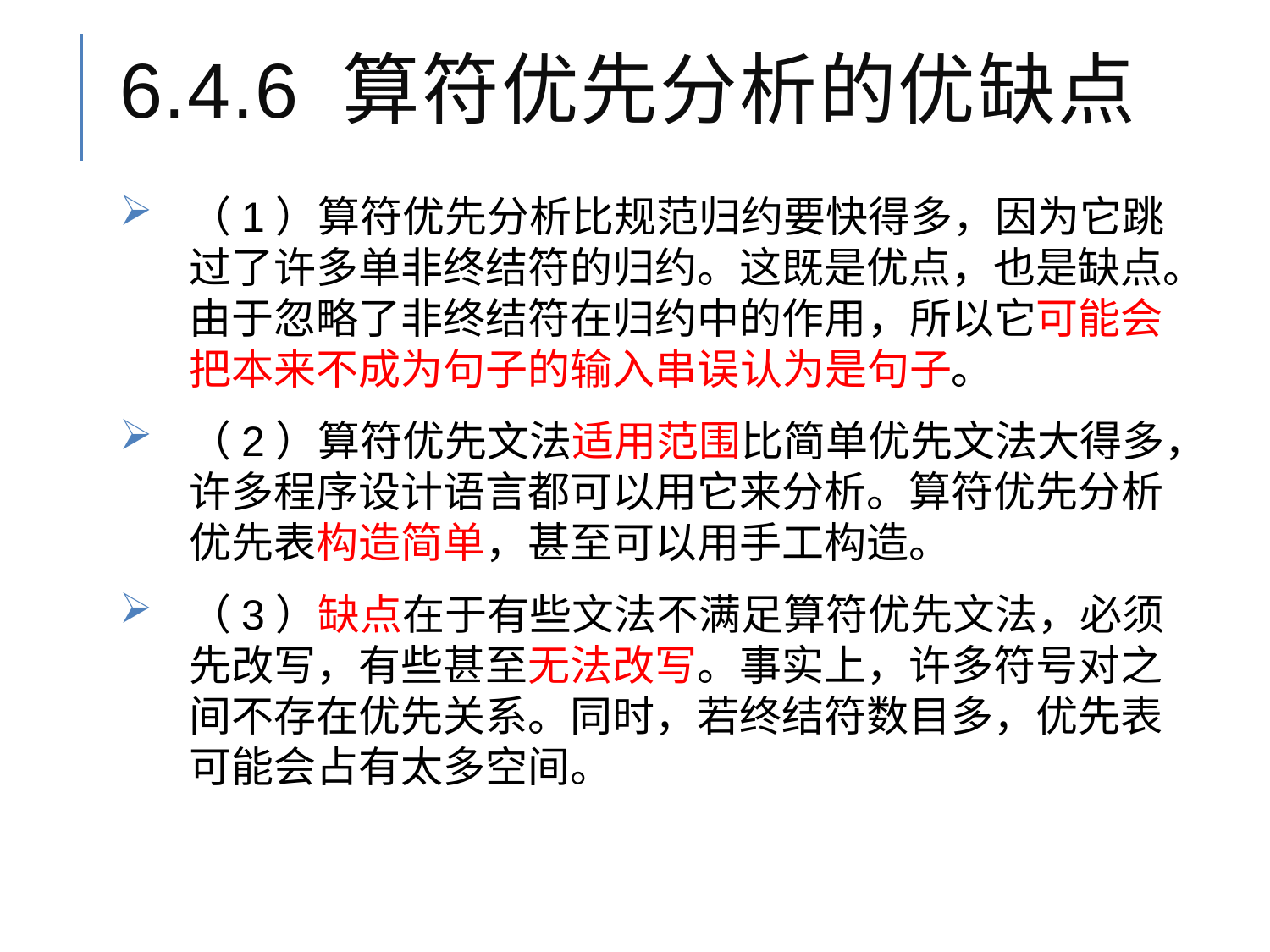

# 6.4.6 算符优先分析的优缺点
（1）算符优先分析比规范归约要快得多，因为它跳过了许多单非终结符的归约。这既是优点，也是缺点。由于忽略了非终结符在归约中的作用，所以它可能会把本来不成为句子的输入串误认为是句子。
（2）算符优先文法适用范围比简单优先文法大得多，许多程序设计语言都可以用它来分析。算符优先分析优先表构造简单，甚至可以用手工构造。
（3）缺点在于有些文法不满足算符优先文法，必须先改写，有些甚至无法改写。事实上，许多符号对之间不存在优先关系。同时，若终结符数目多，优先表可能会占有太多空间。
62